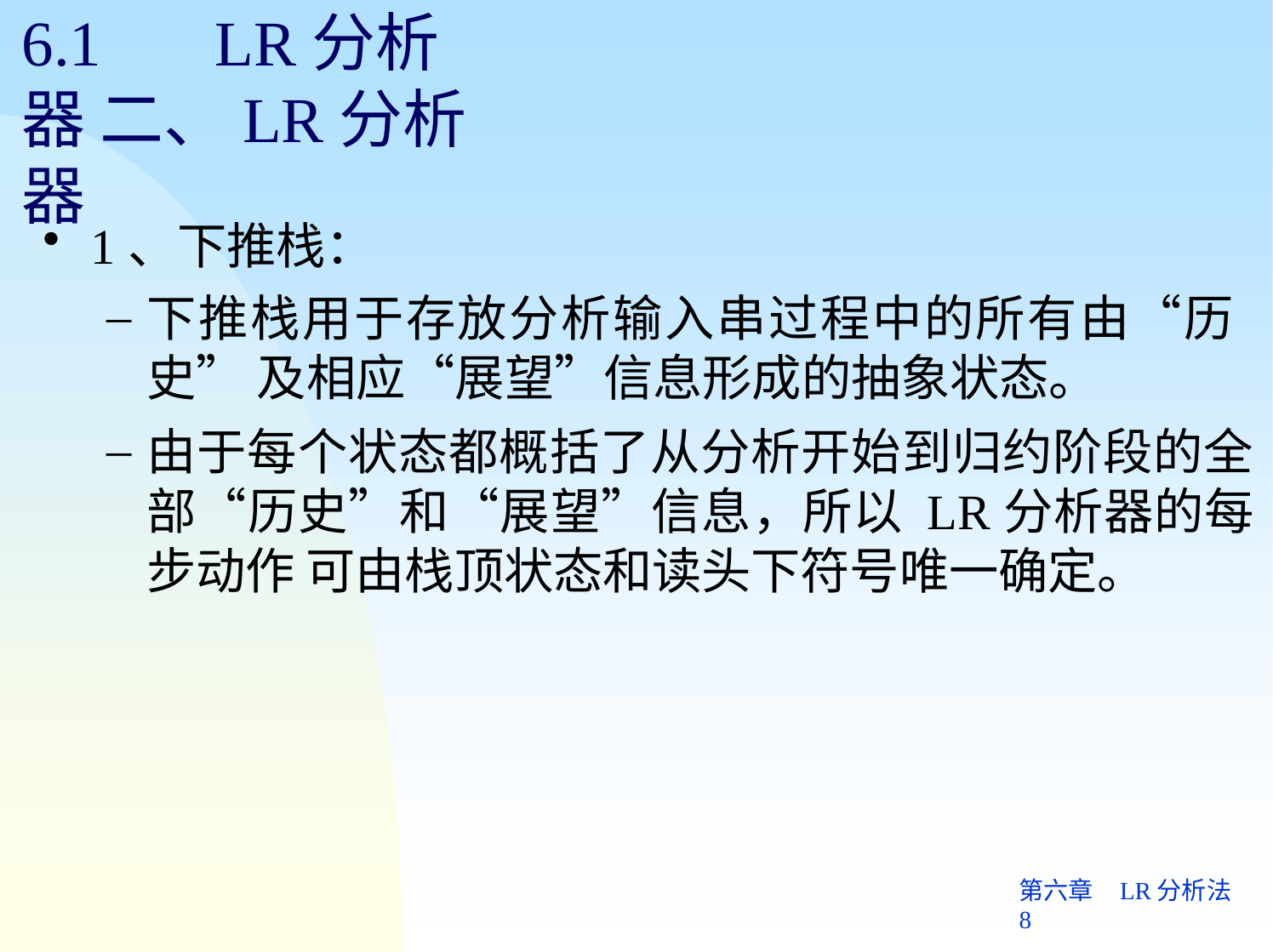

# 6.1	LR分析器 二、LR分析器
1、下推栈：
下推栈用于存放分析输入串过程中的所有由“历史” 及相应“展望”信息形成的抽象状态。
由于每个状态都概括了从分析开始到归约阶段的全 部“历史”和“展望”信息，所以 LR分析器的每步动作 可由栈顶状态和读头下符号唯一确定。
第六章	LR分析法 8